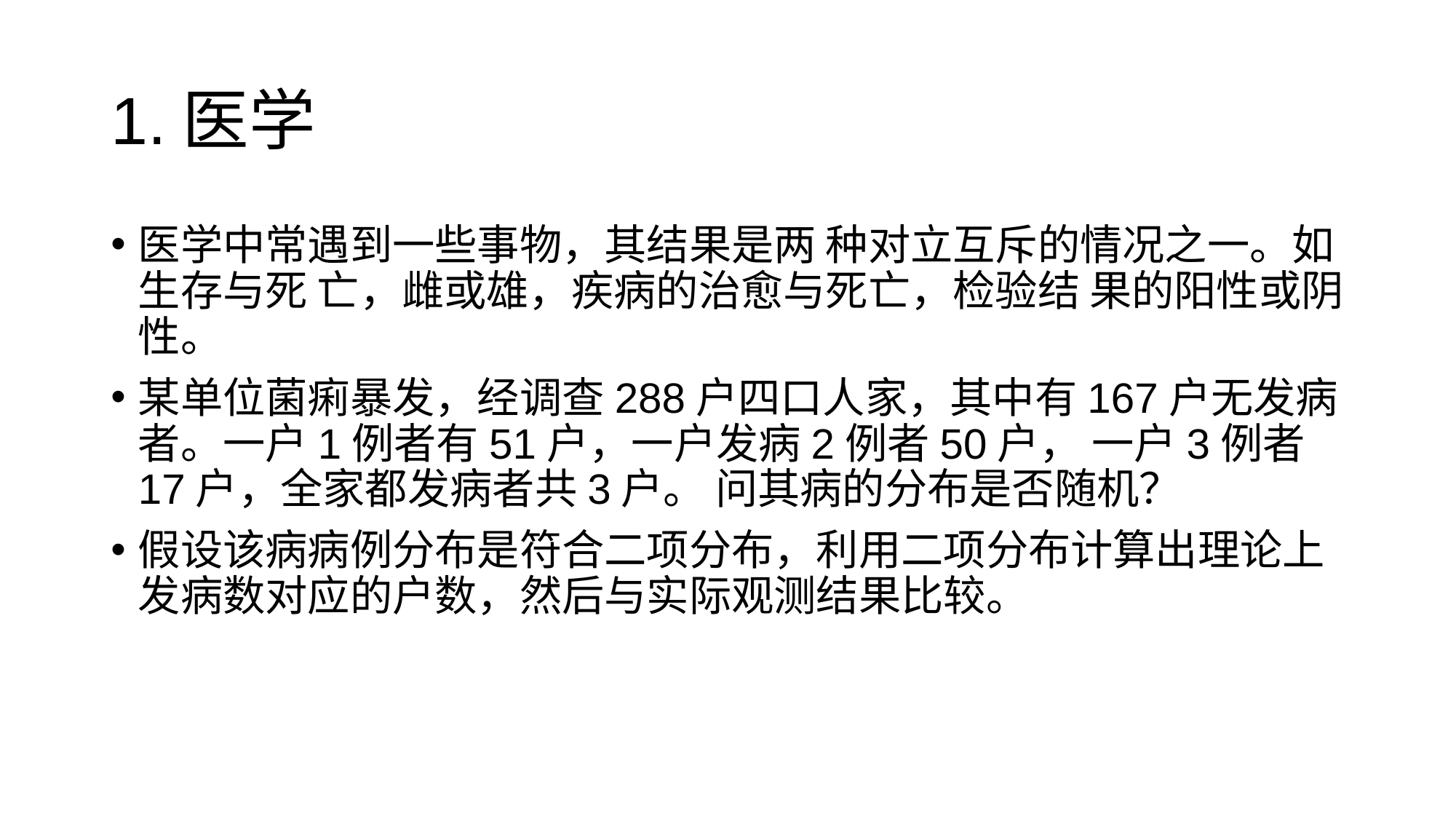

# 1.医学
医学中常遇到一些事物，其结果是两 种对立互斥的情况之一。如生存与死 亡，雌或雄，疾病的治愈与死亡，检验结 果的阳性或阴性。
某单位菌痢暴发，经调查288户四口人家，其中有167户无发病者。一户1例者有51户，一户发病2例者50户， 一户3例者17户，全家都发病者共3户。 问其病的分布是否随机？
假设该病病例分布是符合二项分布，利用二项分布计算出理论上发病数对应的户数，然后与实际观测结果比较。